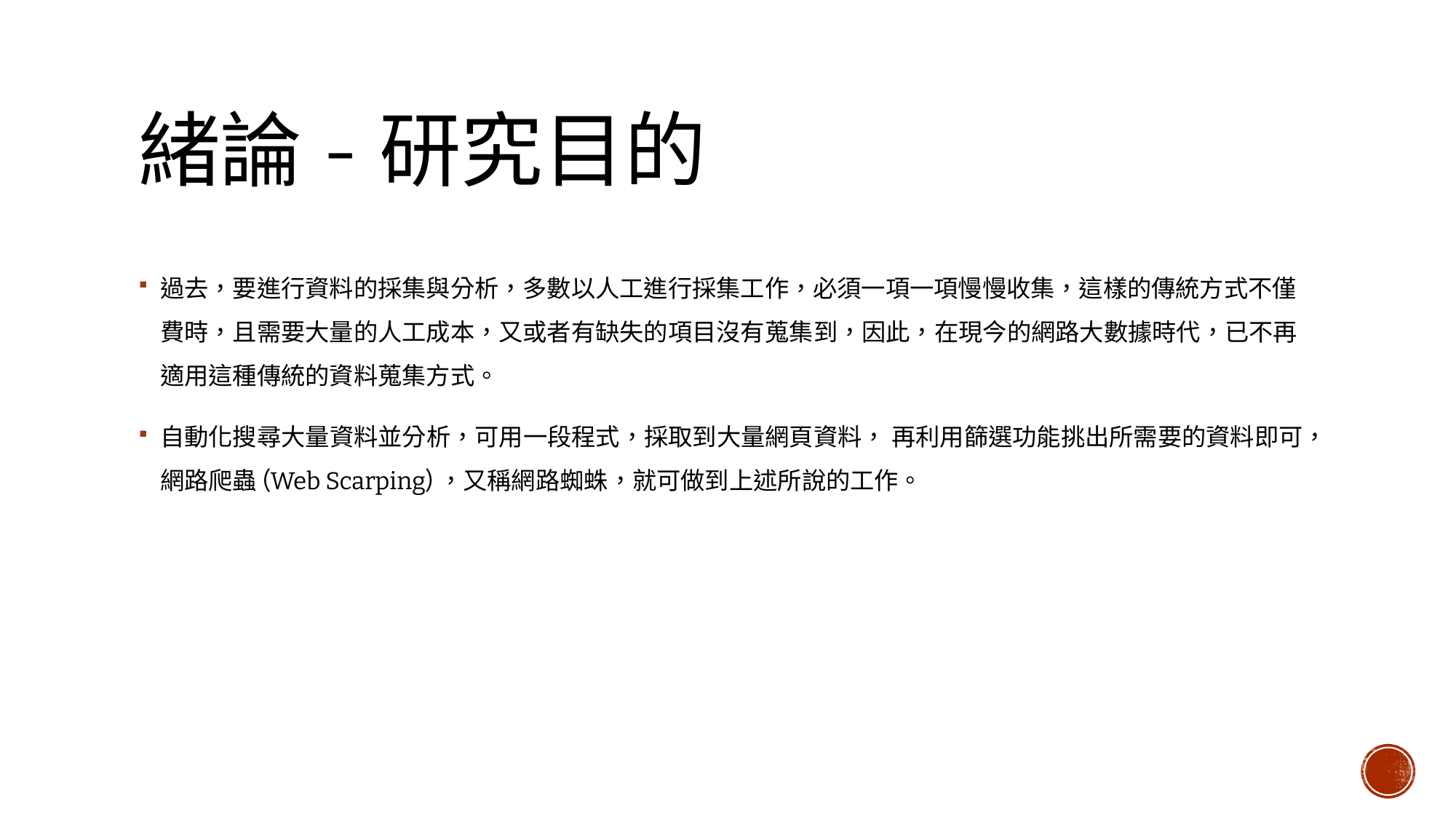

# 緒論-研究目的
過去，要進行資料的採集與分析，多數以人工進行採集工作，必須一項一項慢慢收集，這樣的傳統方式不僅費時，且需要大量的人工成本，又或者有缺失的項目沒有蒐集到，因此，在現今的網路大數據時代，已不再適用這種傳統的資料蒐集方式。
自動化搜尋大量資料並分析，可用一段程式，採取到大量網頁資料， 再利用篩選功能挑出所需要的資料即可，網路爬蟲(Web Scarping)，又稱網路蜘蛛，就可做到上述所說的工作。